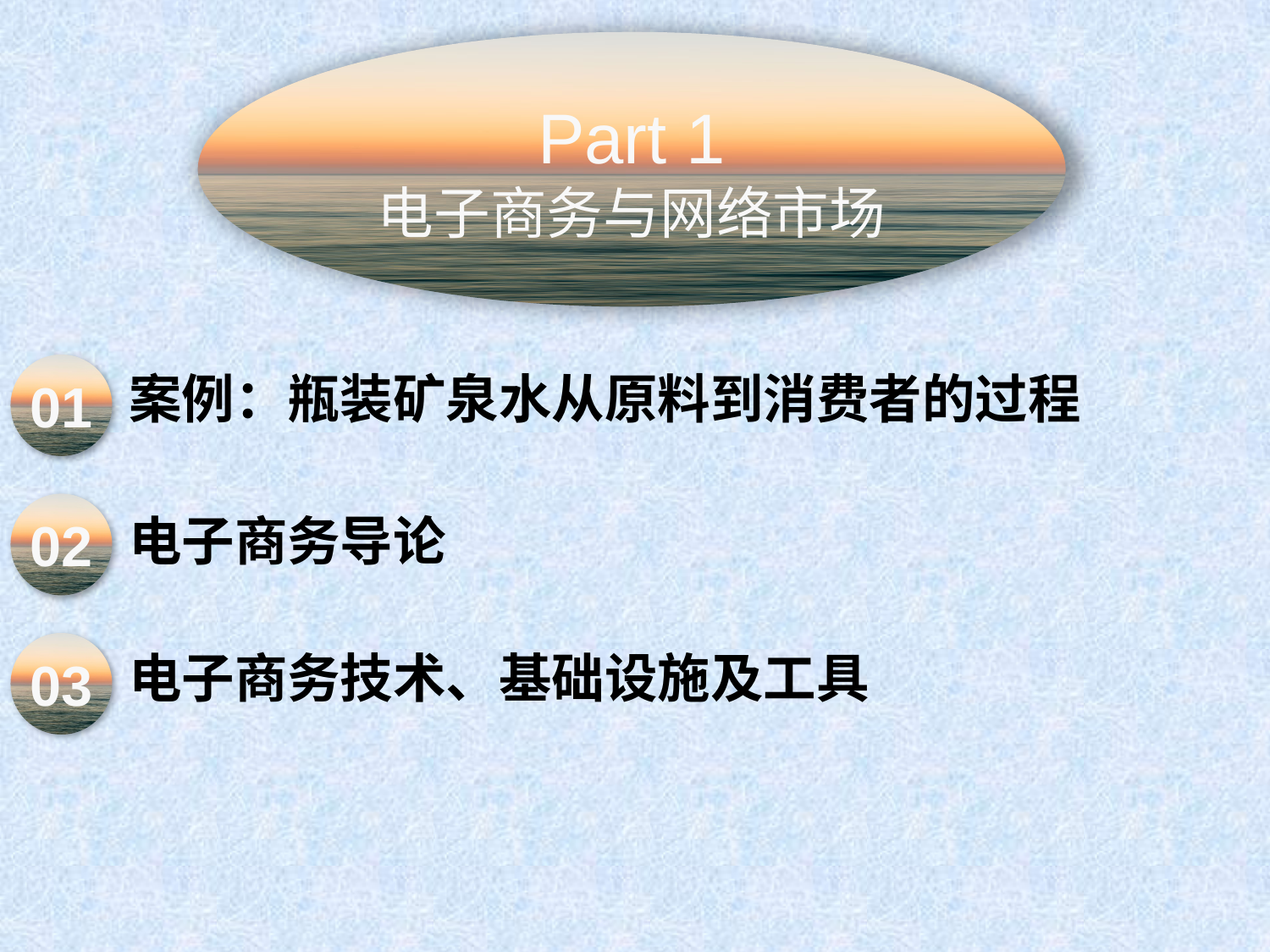

Part 1
电子商务与网络市场
案例：瓶装矿泉水从原料到消费者的过程
01
电子商务导论
02
电子商务技术、基础设施及工具
03